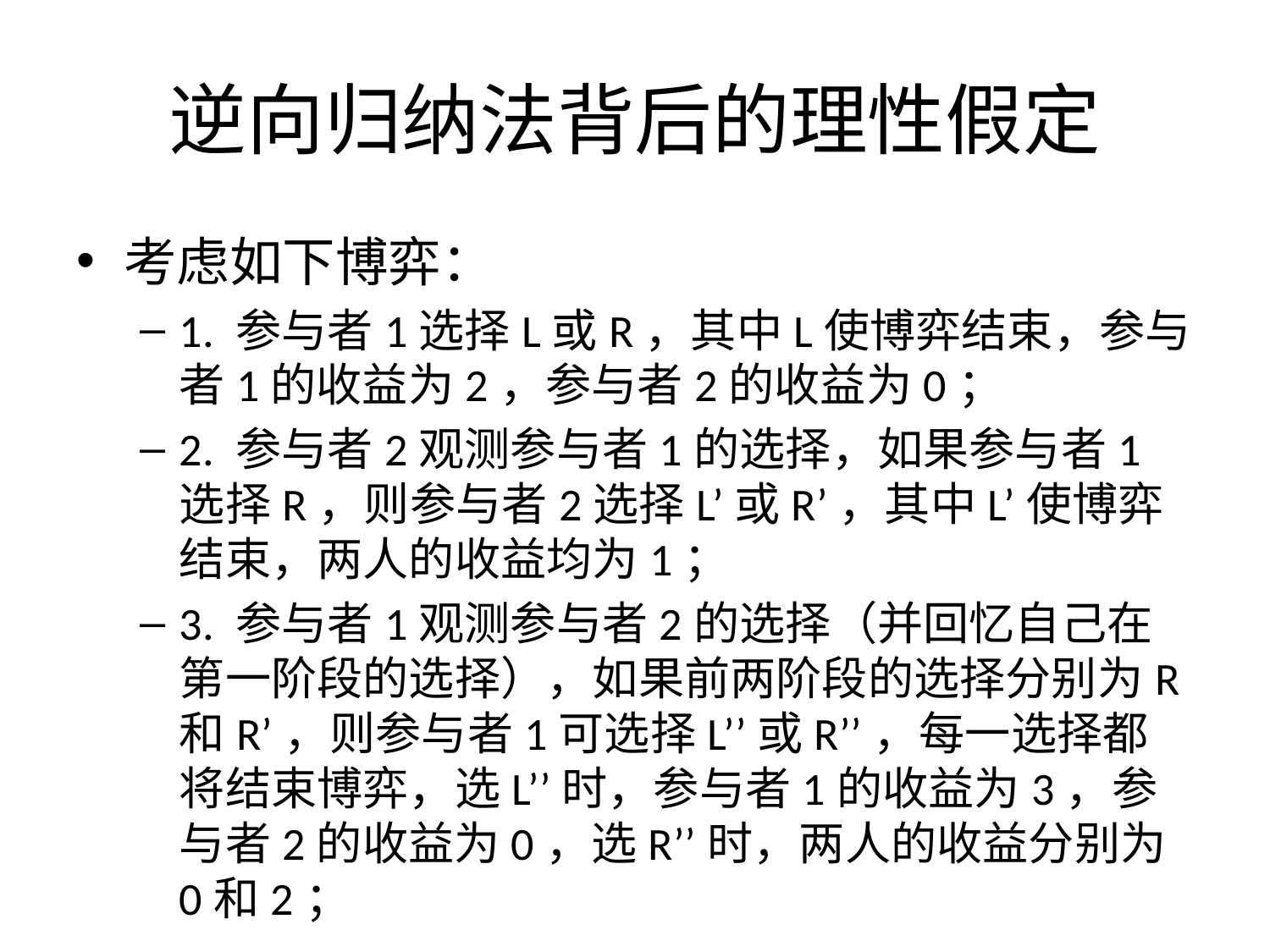

逆向归纳法背后的理性假定
考虑如下博弈：
1. 参与者1选择L或R，其中L使博弈结束，参与者1的收益为2，参与者2的收益为0；
2. 参与者2观测参与者1的选择，如果参与者1选择R，则参与者2选择L’或R’，其中L’使博弈结束，两人的收益均为1；
3. 参与者1观测参与者2的选择（并回忆自己在第一阶段的选择），如果前两阶段的选择分别为R和R’，则参与者1可选择L’’或R’’，每一选择都将结束博弈，选L’’时，参与者1的收益为3，参与者2的收益为0，选R’’时，两人的收益分别为0和2；